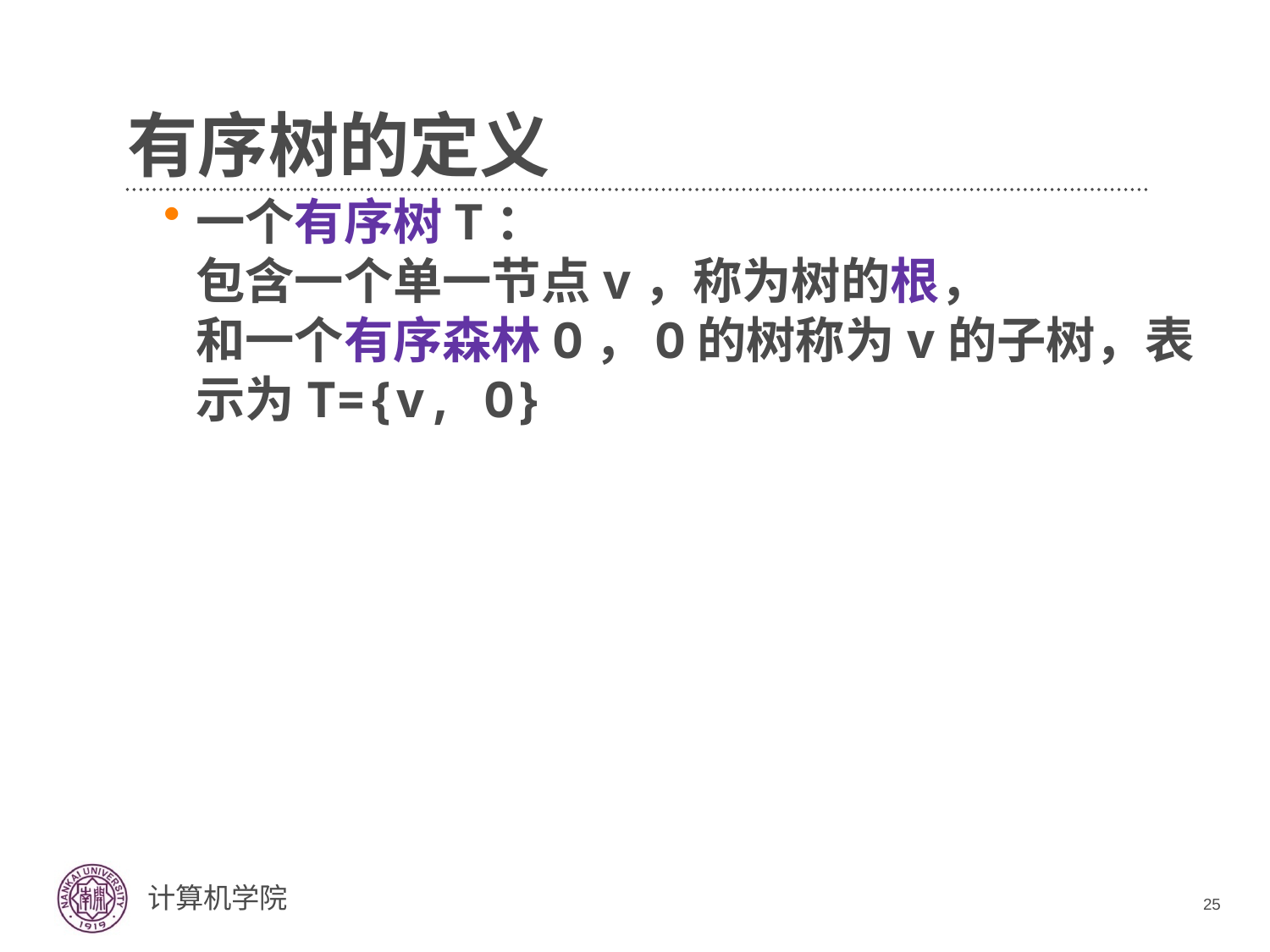

# 有序树的定义
一个有序树T：
包含一个单一节点v，称为树的根，
和一个有序森林O，O的树称为v的子树，表示为T={v, O}
25